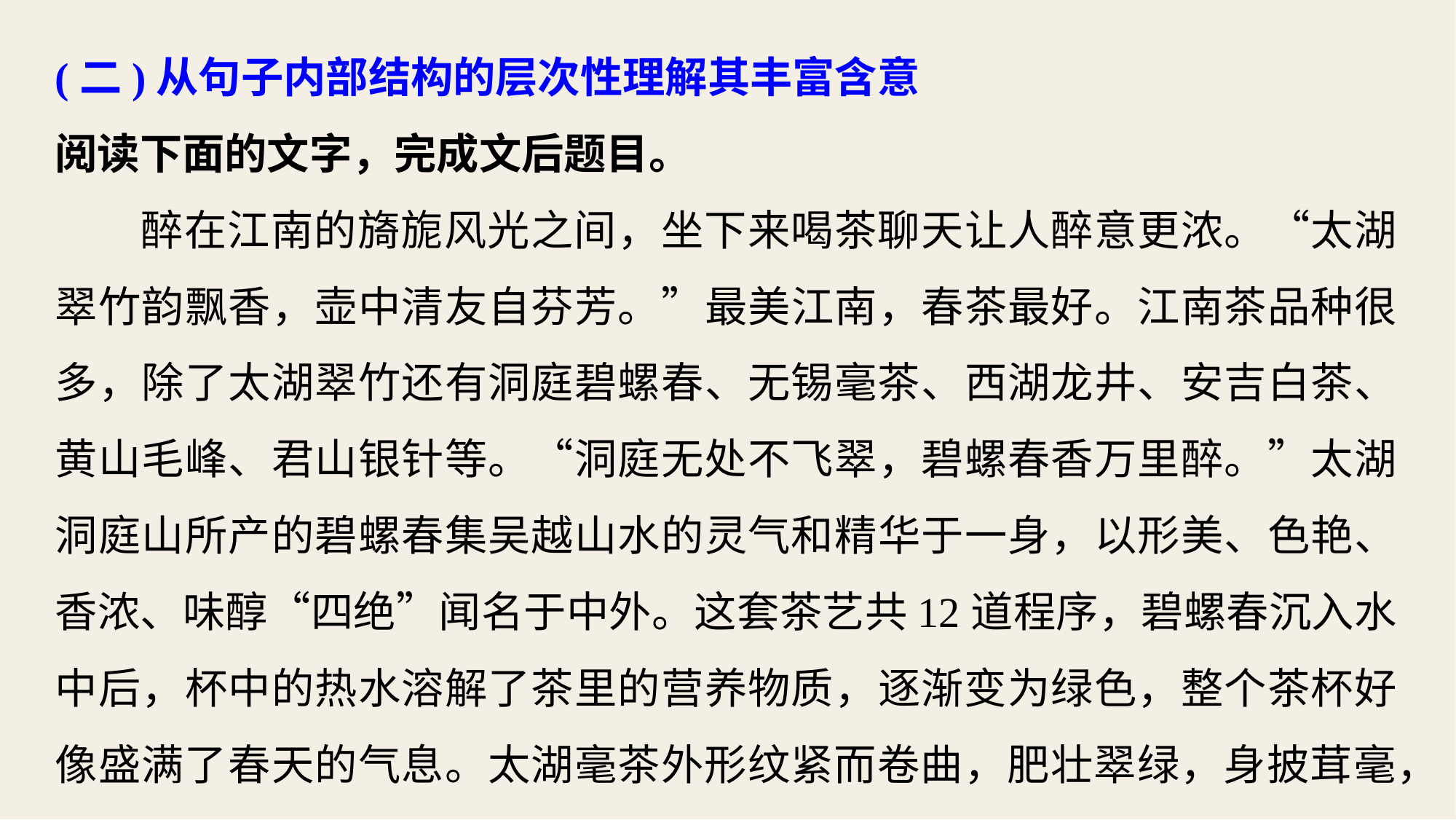

(二)从句子内部结构的层次性理解其丰富含意
阅读下面的文字，完成文后题目。
醉在江南的旖旎风光之间，坐下来喝茶聊天让人醉意更浓。“太湖翠竹韵飘香，壶中清友自芬芳。”最美江南，春茶最好。江南茶品种很多，除了太湖翠竹还有洞庭碧螺春、无锡毫茶、西湖龙井、安吉白茶、黄山毛峰、君山银针等。“洞庭无处不飞翠，碧螺春香万里醉。”太湖洞庭山所产的碧螺春集吴越山水的灵气和精华于一身，以形美、色艳、香浓、味醇“四绝”闻名于中外。这套茶艺共12道程序，碧螺春沉入水中后，杯中的热水溶解了茶里的营养物质，逐渐变为绿色，整个茶杯好像盛满了春天的气息。太湖毫茶外形纹紧而卷曲，肥壮翠绿，身披茸毫，